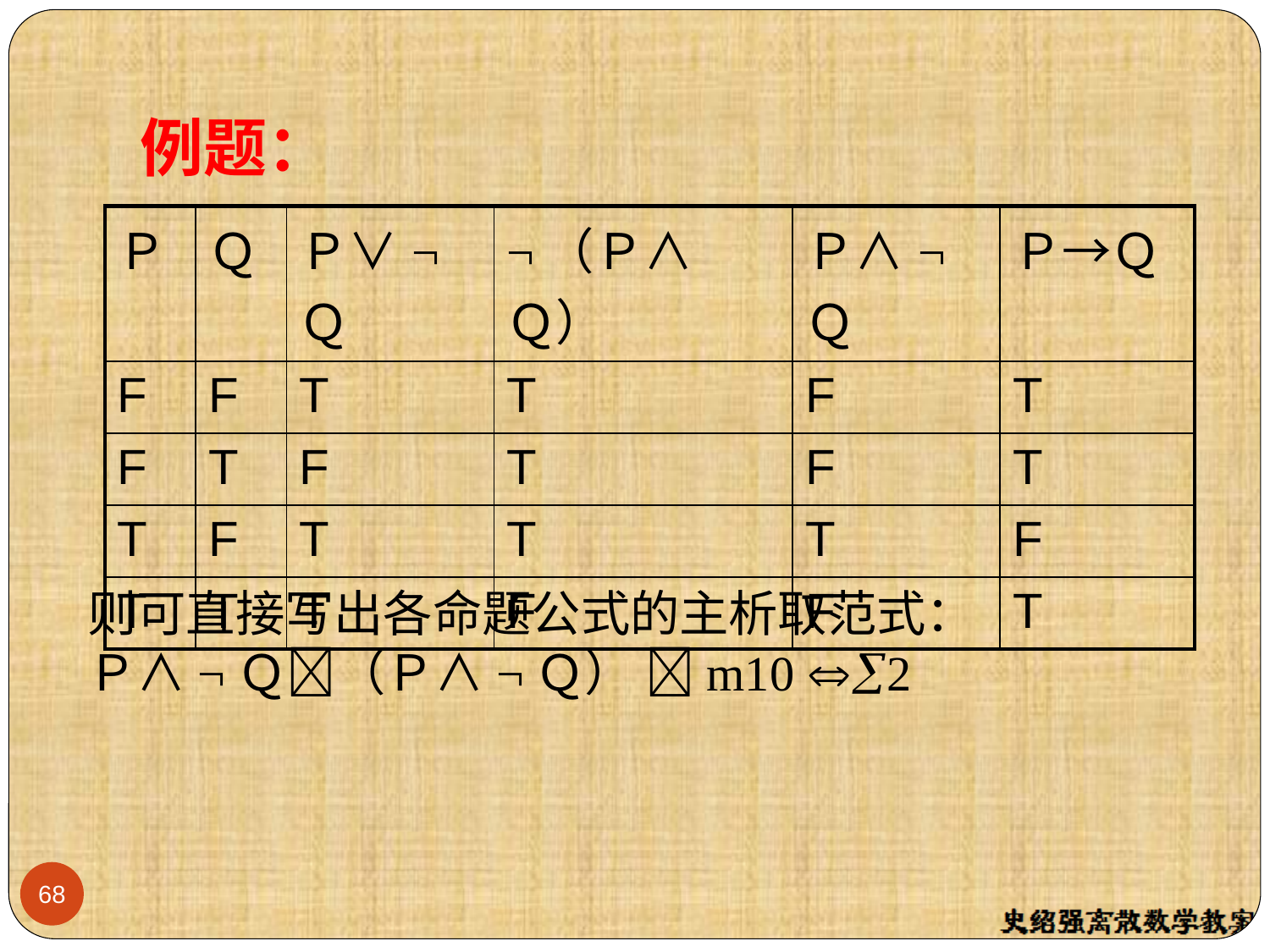

例题：
| Ｐ | Ｑ | Ｐ∨¬Ｑ | ¬（Ｐ∧Ｑ） | Ｐ∧¬Ｑ | Ｐ→Ｑ |
| --- | --- | --- | --- | --- | --- |
| F | F | T | T | F | T |
| F | T | F | T | F | T |
| T | F | T | T | T | F |
| T | T | T | F | F | T |
则可直接写出各命题公式的主析取范式：
Ｐ∧¬Ｑ⇔（Ｐ∧¬Ｑ） ⇔m10 ⇔∑2

68